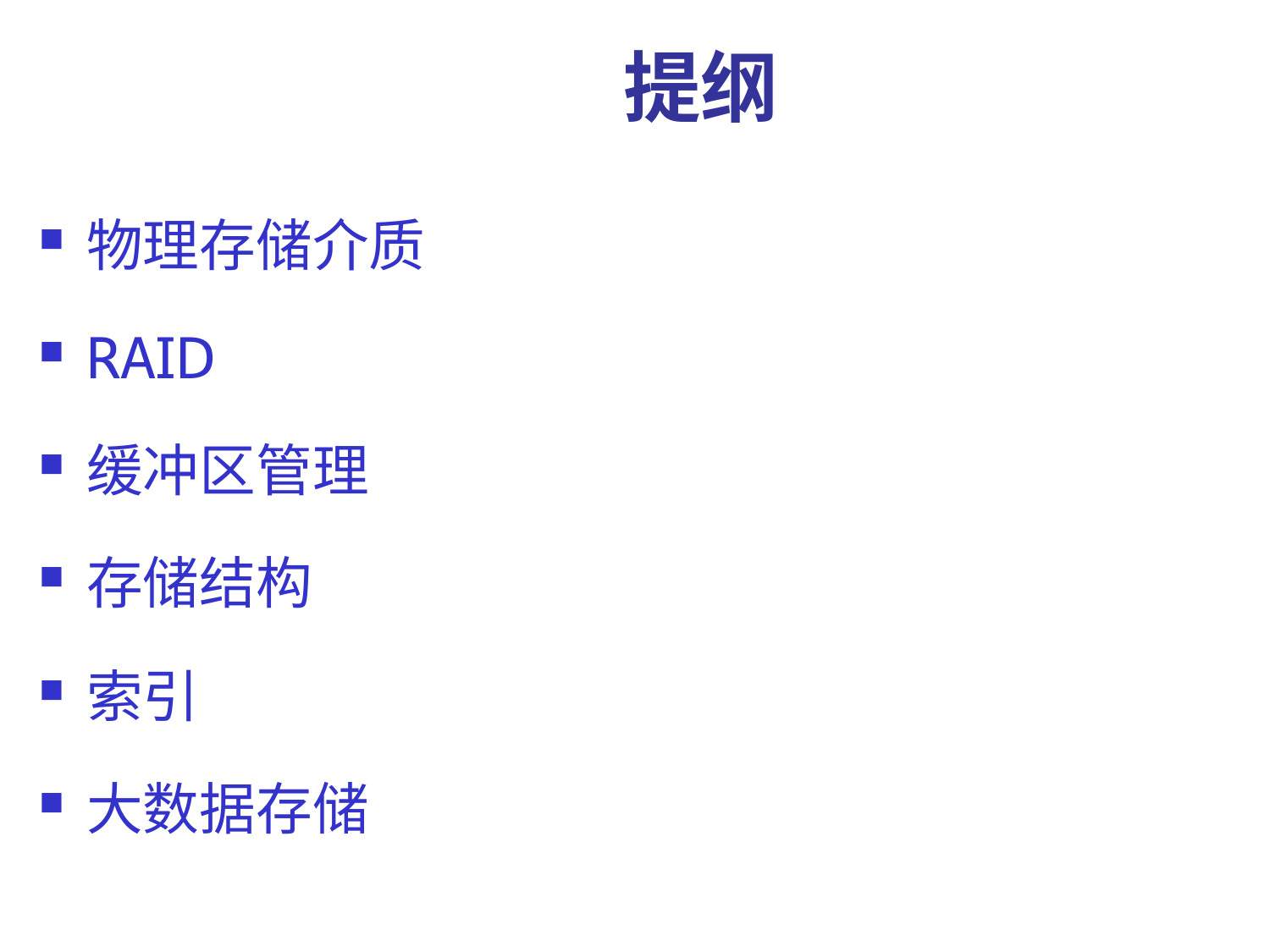

# 提纲
物理存储介质
RAID
缓冲区管理
存储结构
索引
大数据存储